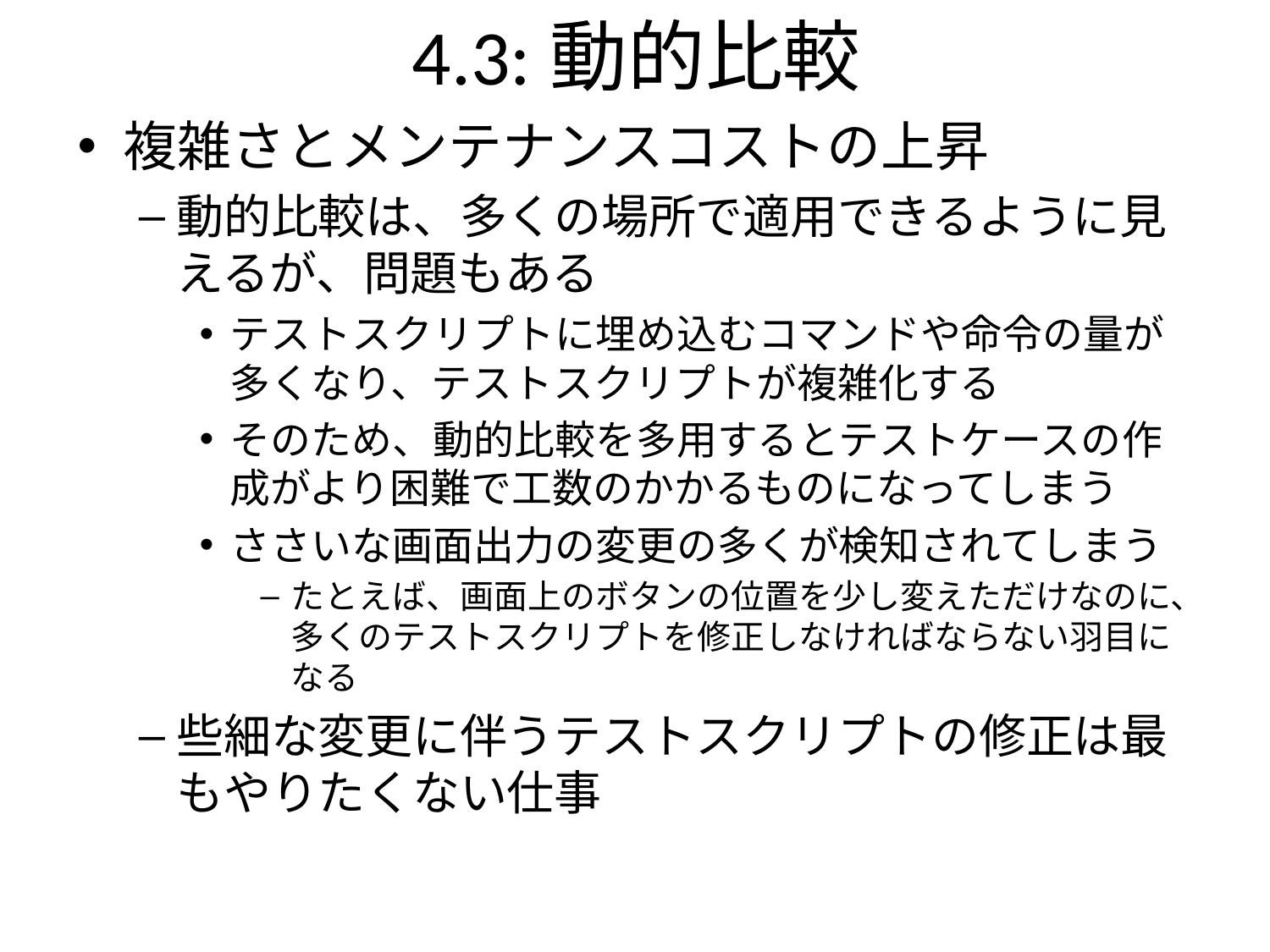

4.3:動的比較
複雑さとメンテナンスコストの上昇
動的比較は、多くの場所で適用できるように見えるが、問題もある
テストスクリプトに埋め込むコマンドや命令の量が多くなり、テストスクリプトが複雑化する
そのため、動的比較を多用するとテストケースの作成がより困難で工数のかかるものになってしまう
ささいな画面出力の変更の多くが検知されてしまう
たとえば、画面上のボタンの位置を少し変えただけなのに、多くのテストスクリプトを修正しなければならない羽目になる
些細な変更に伴うテストスクリプトの修正は最もやりたくない仕事